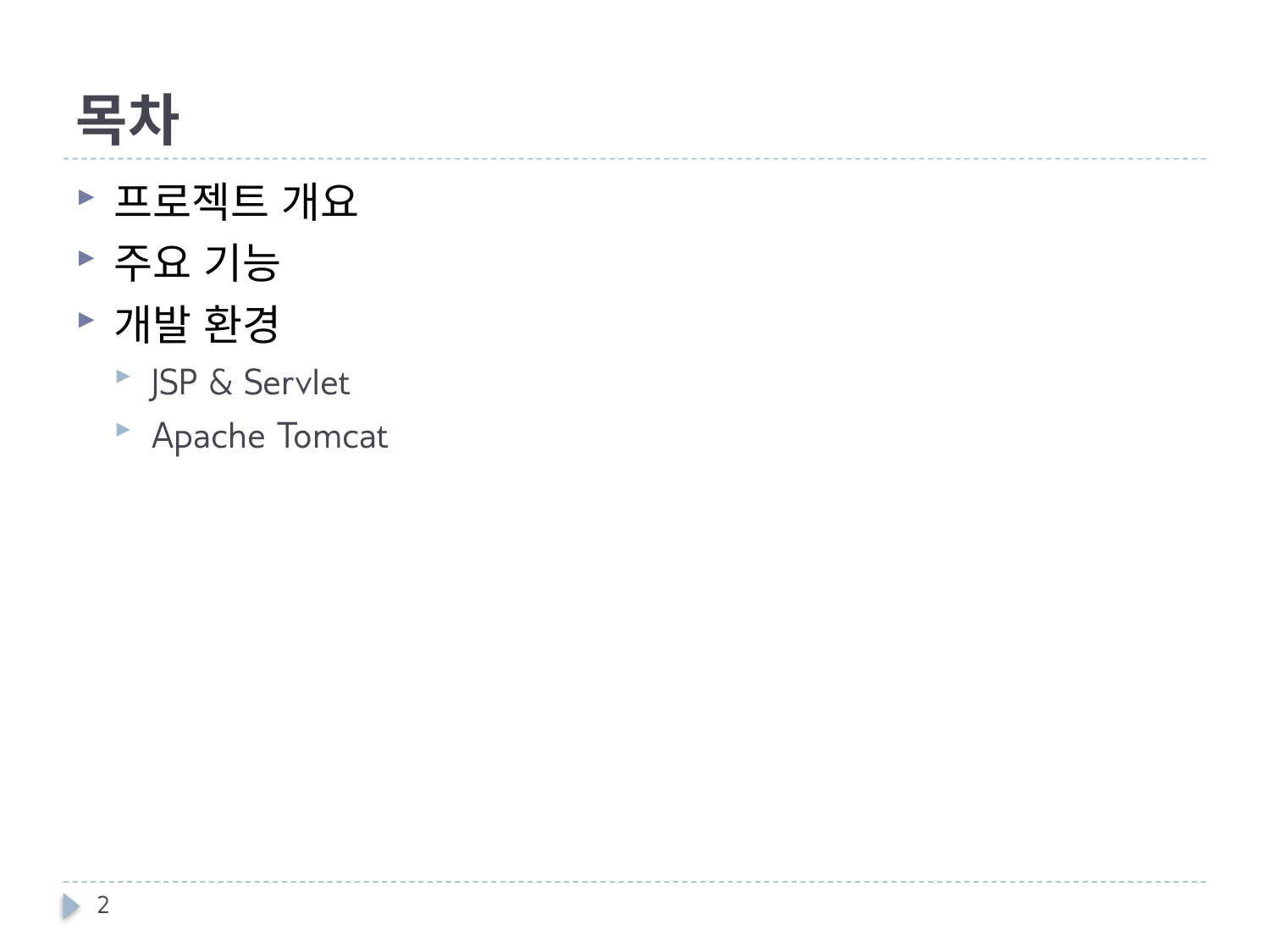

# 목차
프로젝트 개요
주요 기능
개발 환경
JSP & Servlet
Apache Tomcat
2